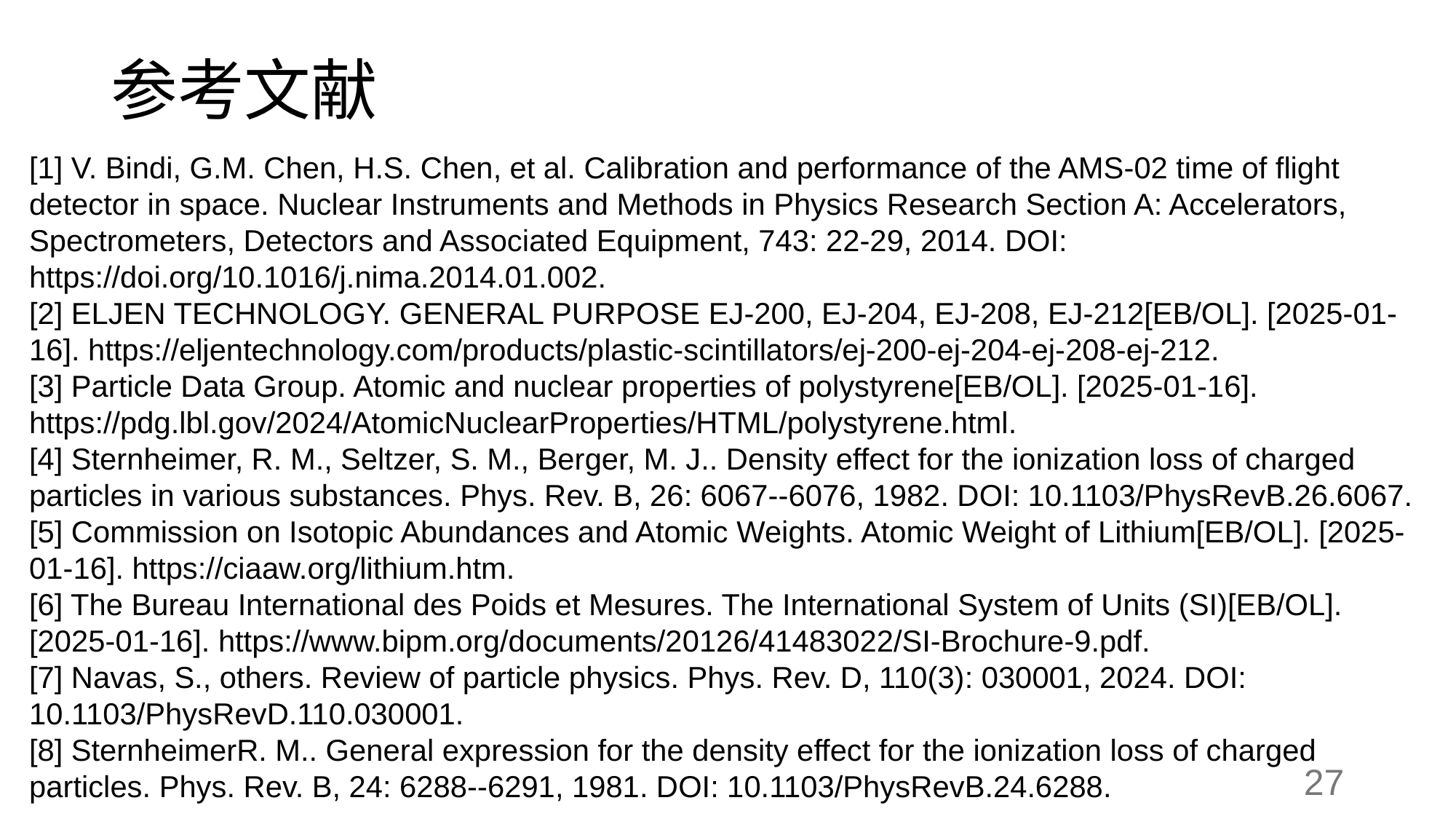

# 参考文献
[1] V. Bindi, G.M. Chen, H.S. Chen, et al. Calibration and performance of the AMS-02 time of flight detector in space. Nuclear Instruments and Methods in Physics Research Section A: Accelerators, Spectrometers, Detectors and Associated Equipment, 743: 22-29, 2014. DOI: https://doi.org/10.1016/j.nima.2014.01.002.
[2] ELJEN TECHNOLOGY. GENERAL PURPOSE EJ-200, EJ-204, EJ-208, EJ-212[EB/OL]. [2025-01-16]. https://eljentechnology.com/products/plastic-scintillators/ej-200-ej-204-ej-208-ej-212.
[3] Particle Data Group. Atomic and nuclear properties of polystyrene[EB/OL]. [2025-01-16]. https://pdg.lbl.gov/2024/AtomicNuclearProperties/HTML/polystyrene.html.
[4] Sternheimer, R. M., Seltzer, S. M., Berger, M. J.. Density effect for the ionization loss of charged particles in various substances. Phys. Rev. B, 26: 6067--6076, 1982. DOI: 10.1103/PhysRevB.26.6067.
[5] Commission on Isotopic Abundances and Atomic Weights. Atomic Weight of Lithium[EB/OL]. [2025-01-16]. https://ciaaw.org/lithium.htm.
[6] The Bureau International des Poids et Mesures. The International System of Units (SI)[EB/OL]. [2025-01-16]. https://www.bipm.org/documents/20126/41483022/SI-Brochure-9.pdf.
[7] Navas, S., others. Review of particle physics. Phys. Rev. D, 110(3): 030001, 2024. DOI: 10.1103/PhysRevD.110.030001.
[8] SternheimerR. M.. General expression for the density effect for the ionization loss of charged particles. Phys. Rev. B, 24: 6288--6291, 1981. DOI: 10.1103/PhysRevB.24.6288.
27